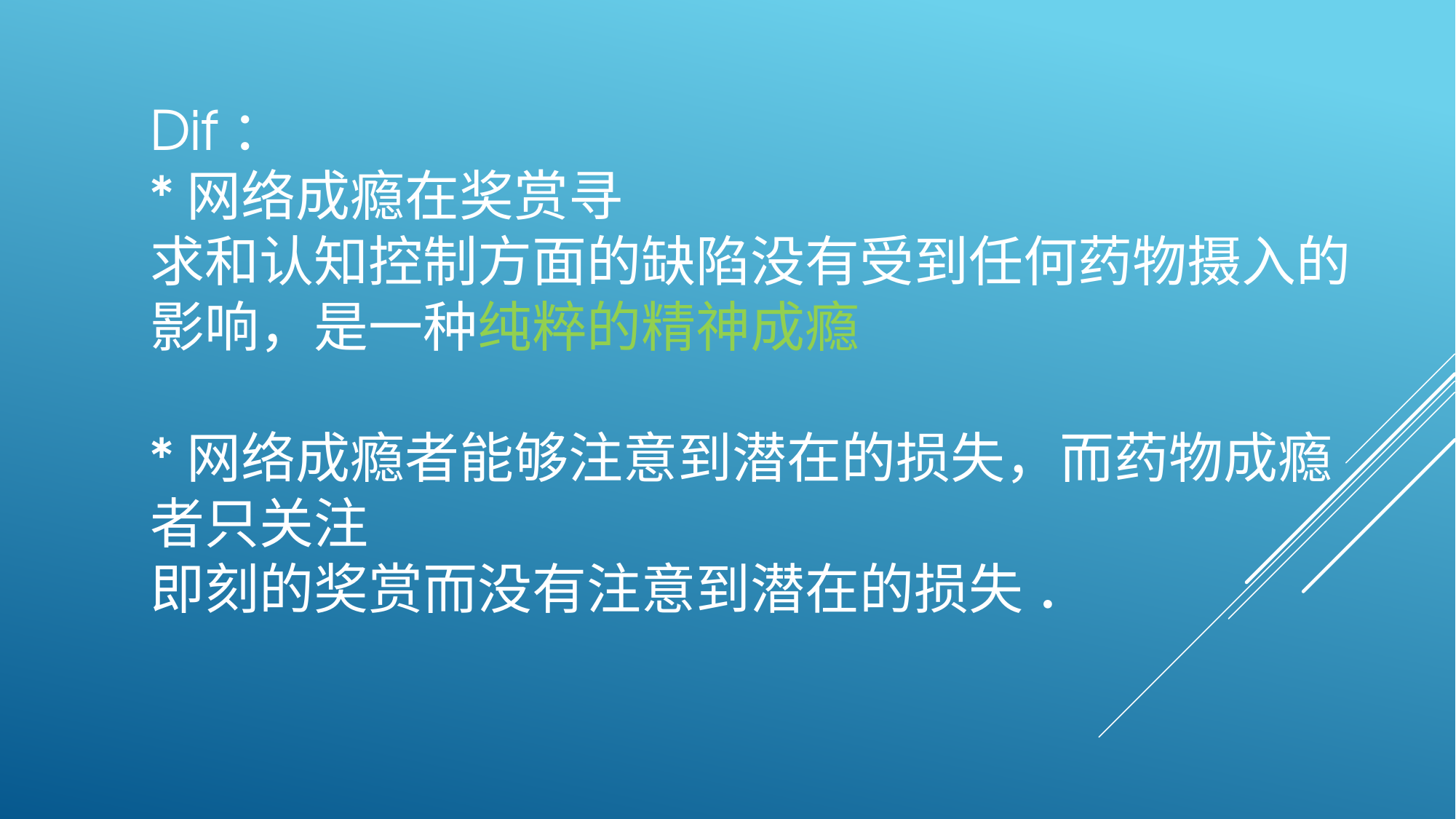

Dif：
*网络成瘾在奖赏寻
求和认知控制方面的缺陷没有受到任何药物摄入的
影响，是一种纯粹的精神成瘾

*网络成瘾者能够注意到潜在的损失，而药物成瘾者只关注
即刻的奖赏而没有注意到潜在的损失 ．